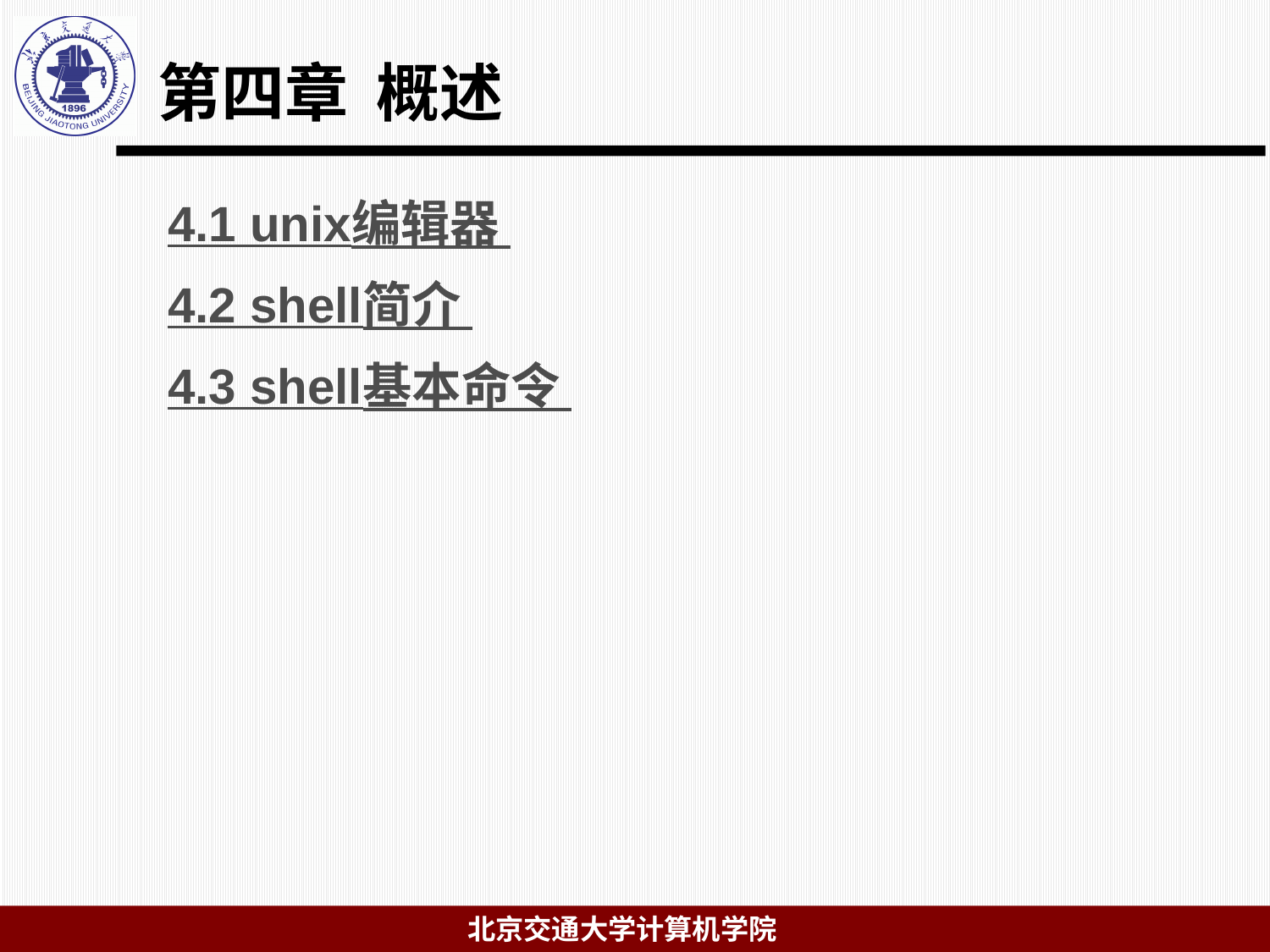

# 第四章  概述
4.1 unix编辑器
4.2 shell简介
4.3 shell基本命令